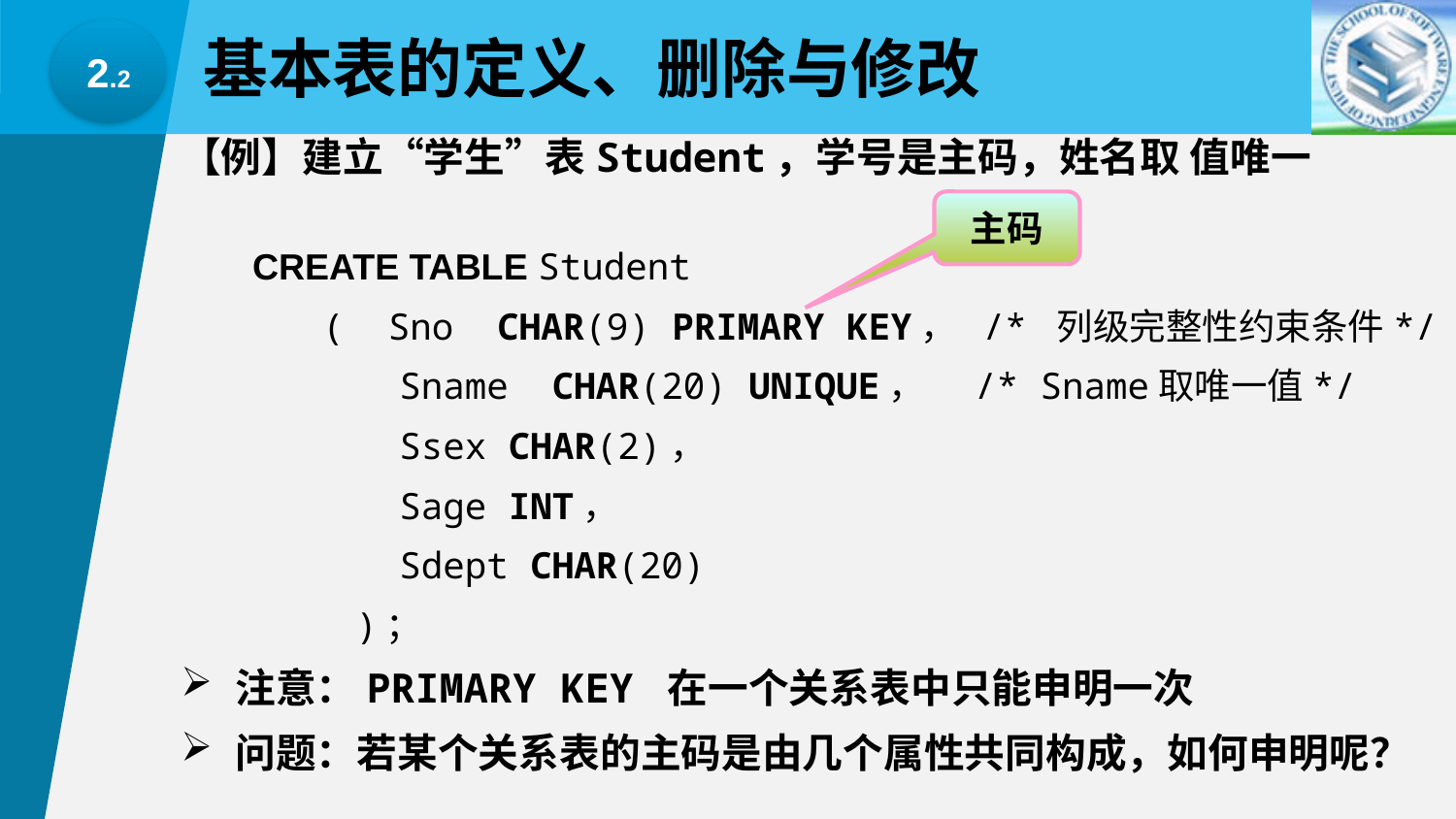

基本表的定义、删除与修改
2.2
【例】建立“学生”表Student，学号是主码，姓名取 值唯一

        CREATE TABLE Student
	    (  Sno  CHAR(9) PRIMARY KEY，  /* 列级完整性约束条件*/
          Sname  CHAR(20) UNIQUE，     /* Sname取唯一值*/
          Ssex CHAR(2)，
          Sage INT，
          Sdept CHAR(20)
        )；
注意：PRIMARY KEY 在一个关系表中只能申明一次
问题：若某个关系表的主码是由几个属性共同构成，如何申明呢？
主码